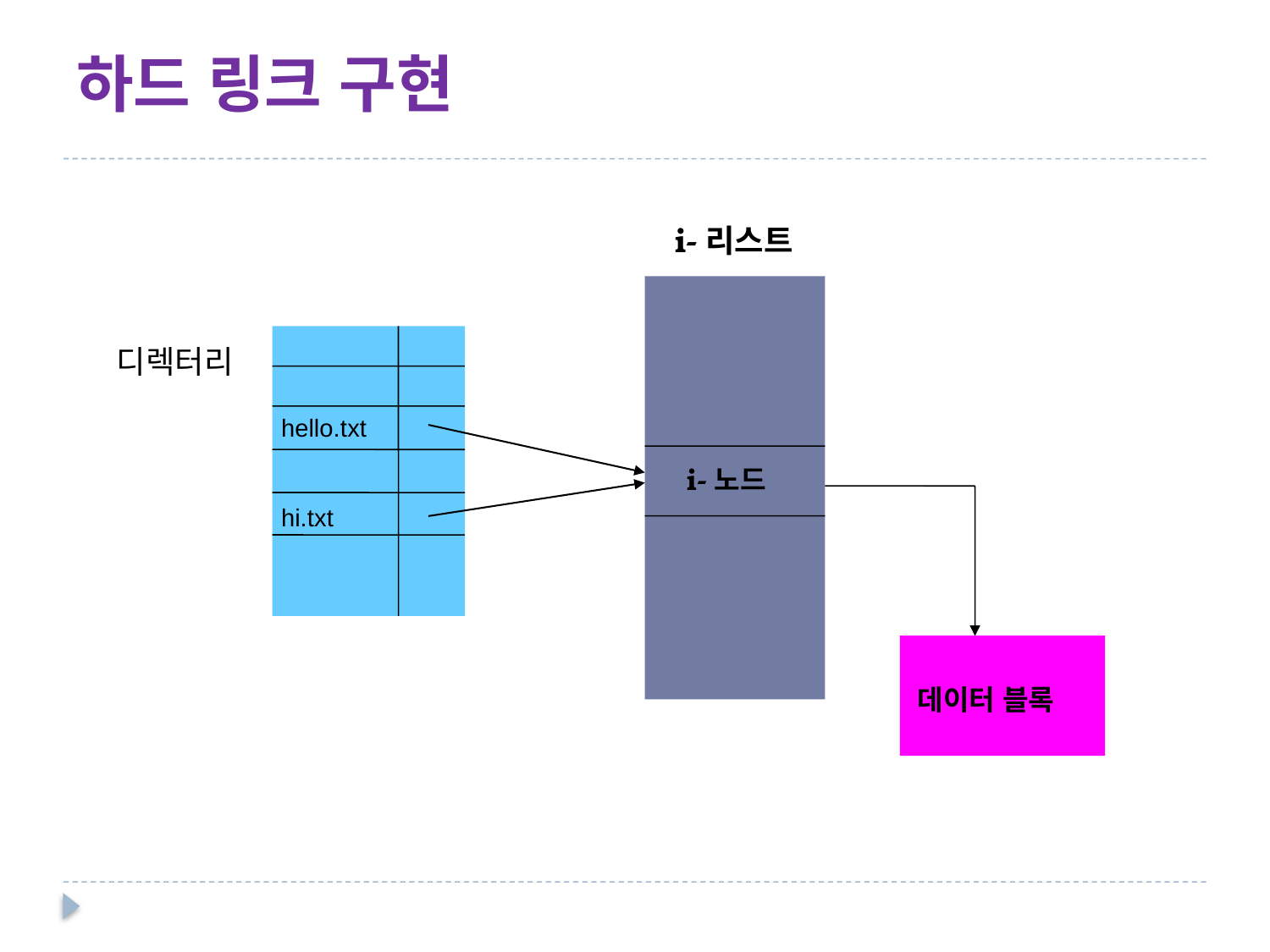

# 하드 링크 구현
i-리스트

디렉터리

hello.txt

i-노드

hi.txt

데이터 블록